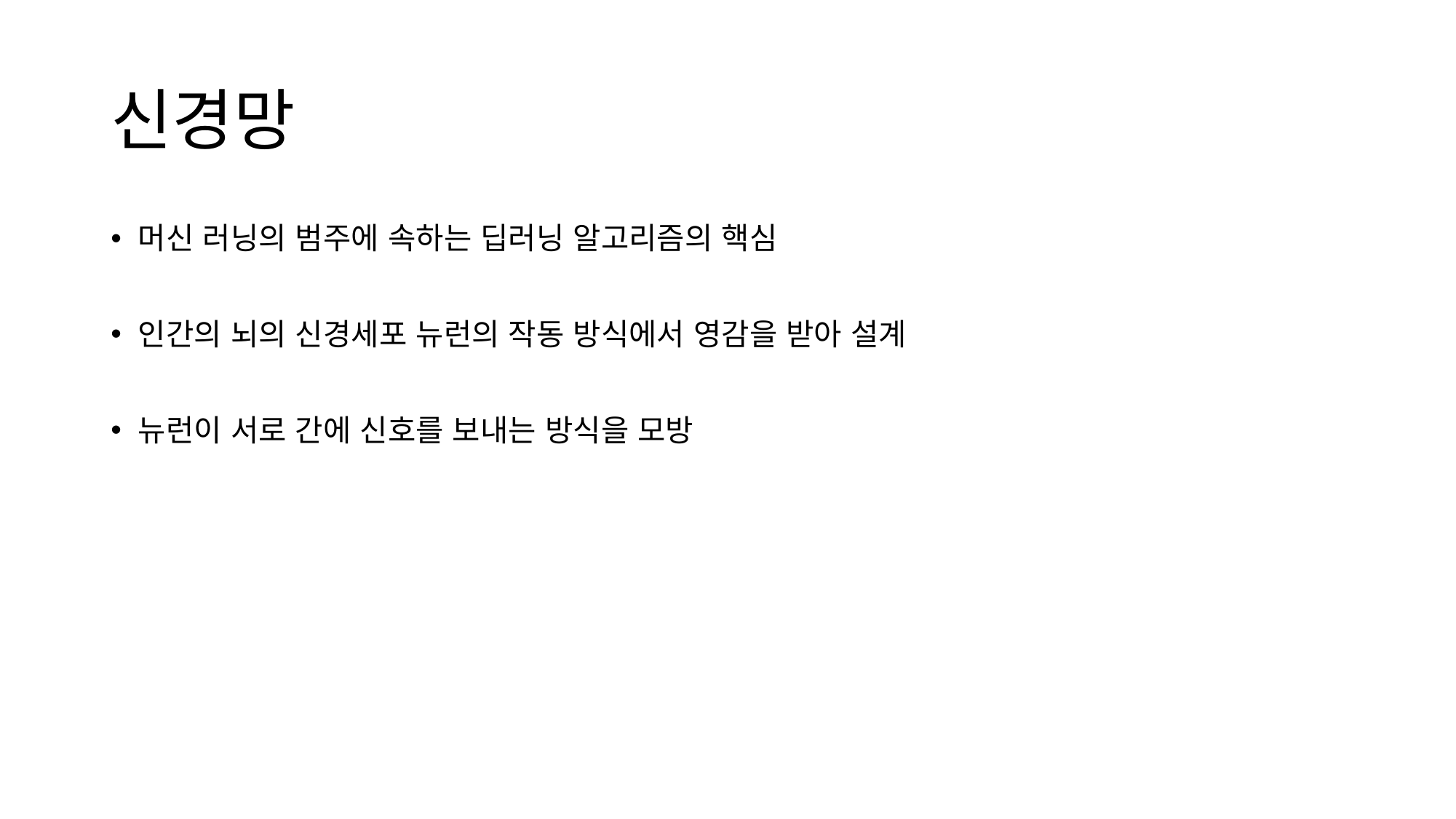

# 신경망
머신 러닝의 범주에 속하는 딥러닝 알고리즘의 핵심

인간의 뇌의 신경세포 뉴런의 작동 방식에서 영감을 받아 설계

뉴런이 서로 간에 신호를 보내는 방식을 모방